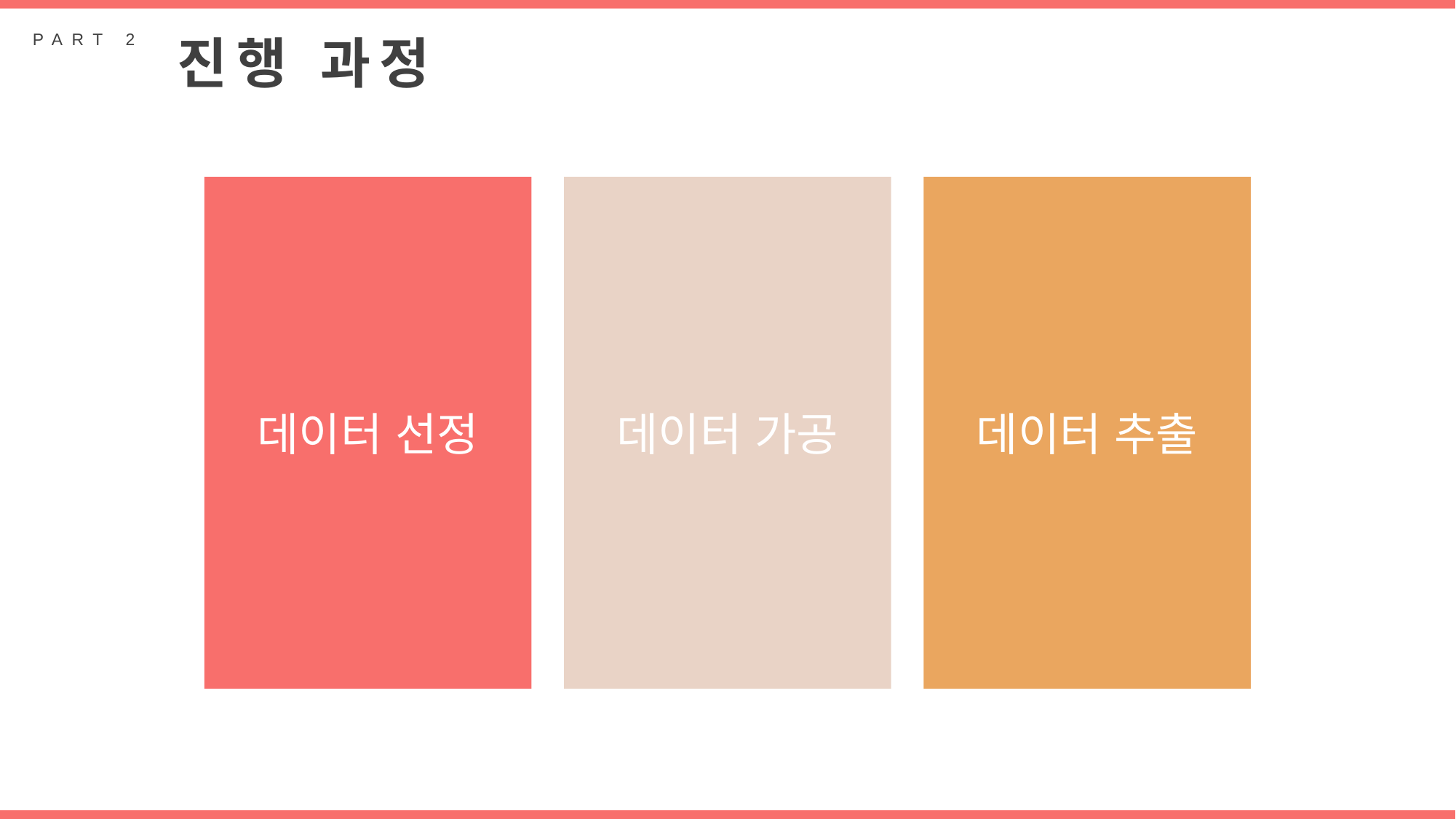

PART 2
진행 과정
데이터 선정
데이터 가공
데이터 추출